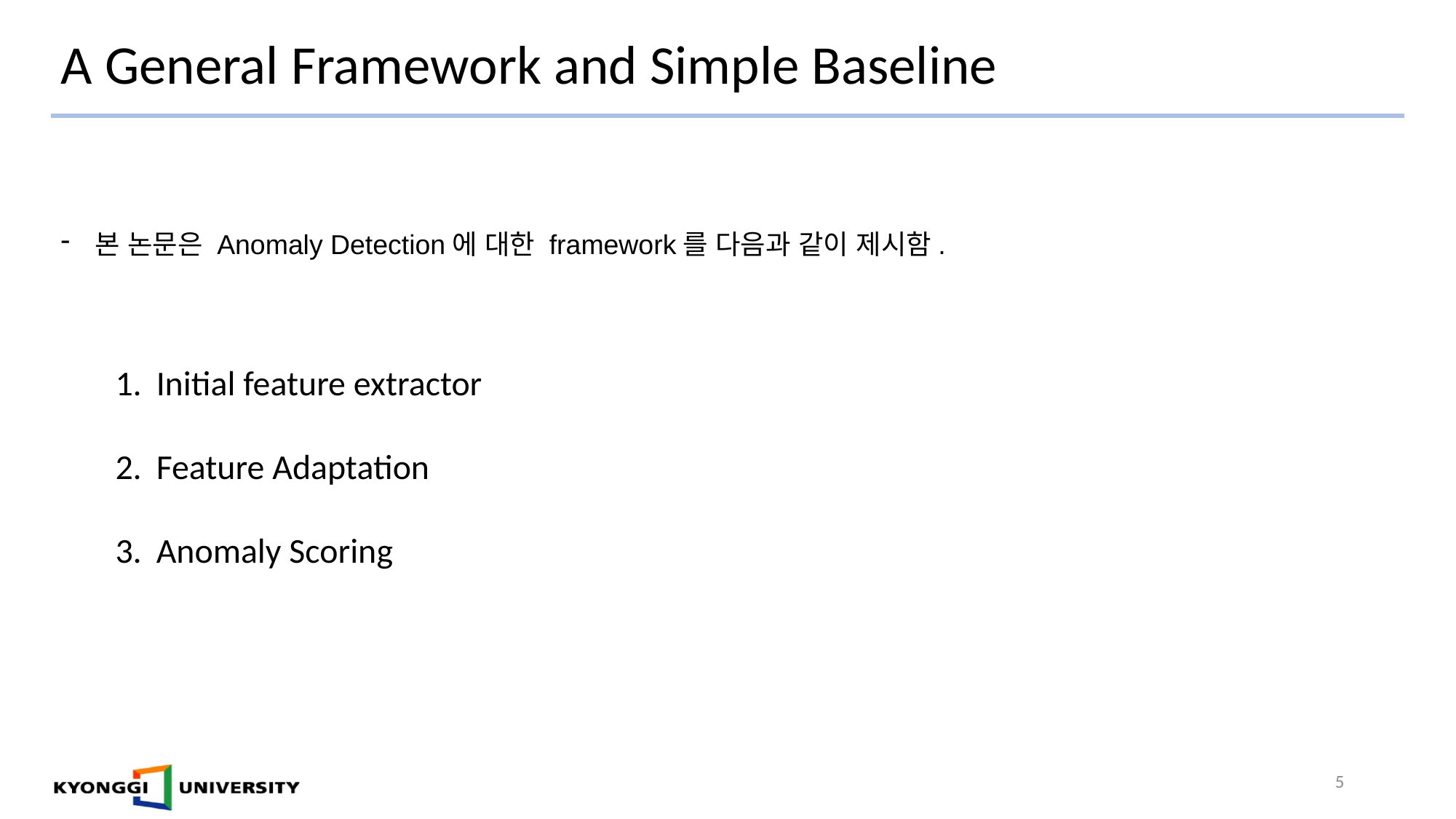

# A General Framework and Simple Baseline
본 논문은 Anomaly Detection에 대한 framework를 다음과 같이 제시함.

Initial feature extractor
Feature Adaptation
Anomaly Scoring
5